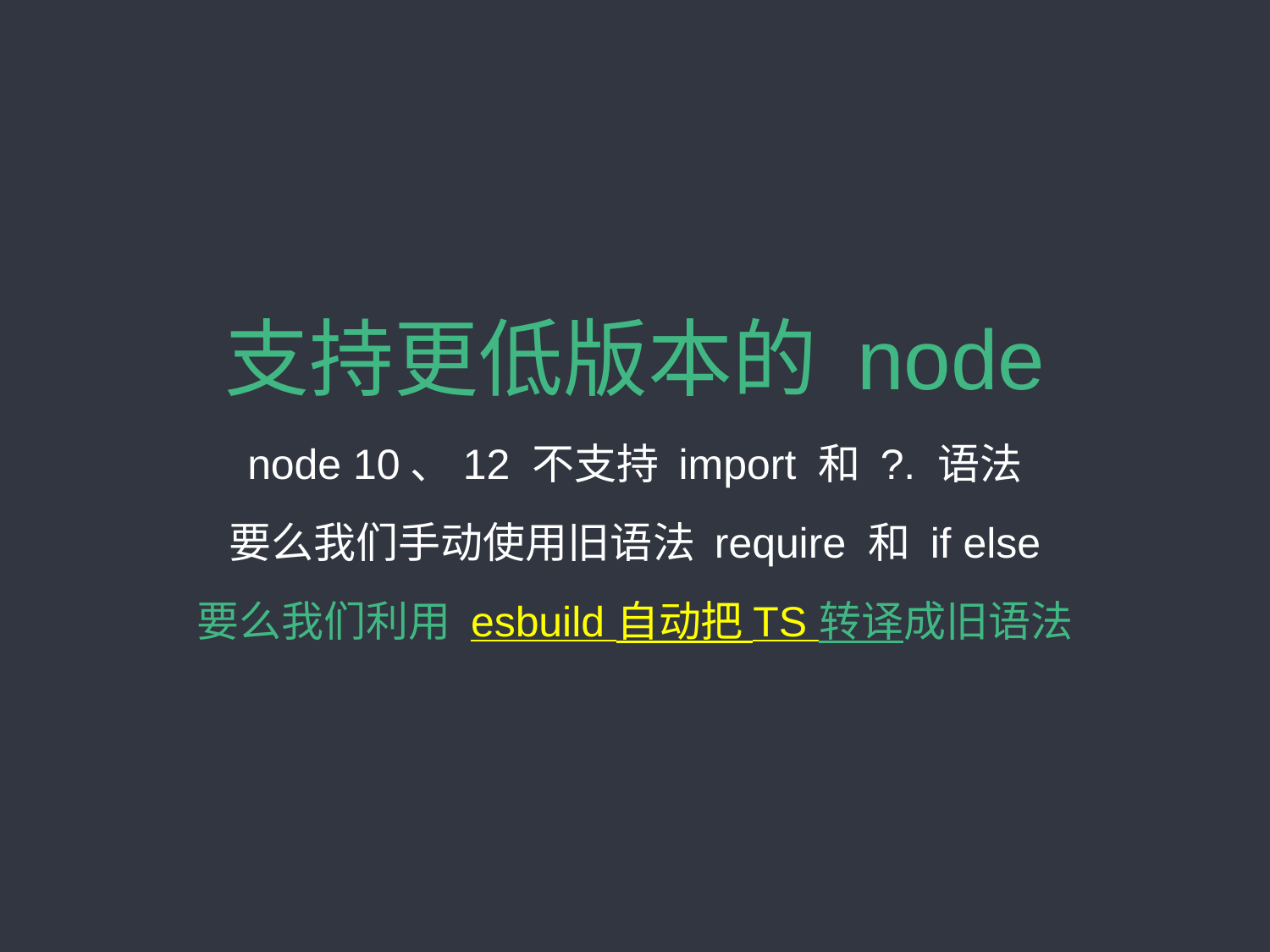

# 支持更低版本的 node
node 10、12 不支持 import 和 ?. 语法
要么我们手动使用旧语法 require 和 if else
要么我们利用 esbuild 自动把 TS 转译成旧语法